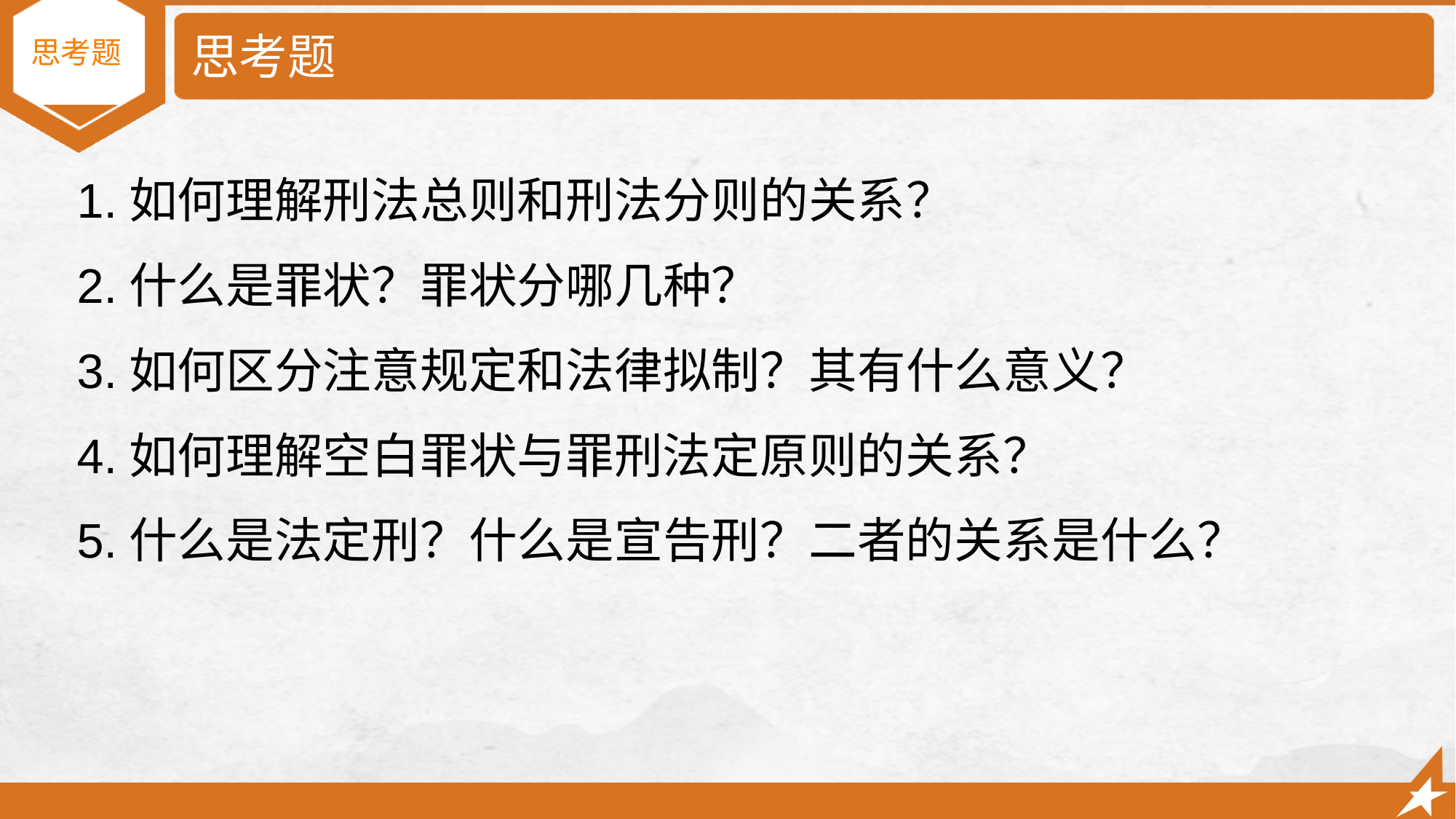

# 思考题
  思考题

1.如何理解刑法总则和刑法分则的关系？
2.什么是罪状？罪状分哪几种？
3.如何区分注意规定和法律拟制？其有什么意义？
4.如何理解空白罪状与罪刑法定原则的关系？
5.什么是法定刑？什么是宣告刑？二者的关系是什么？